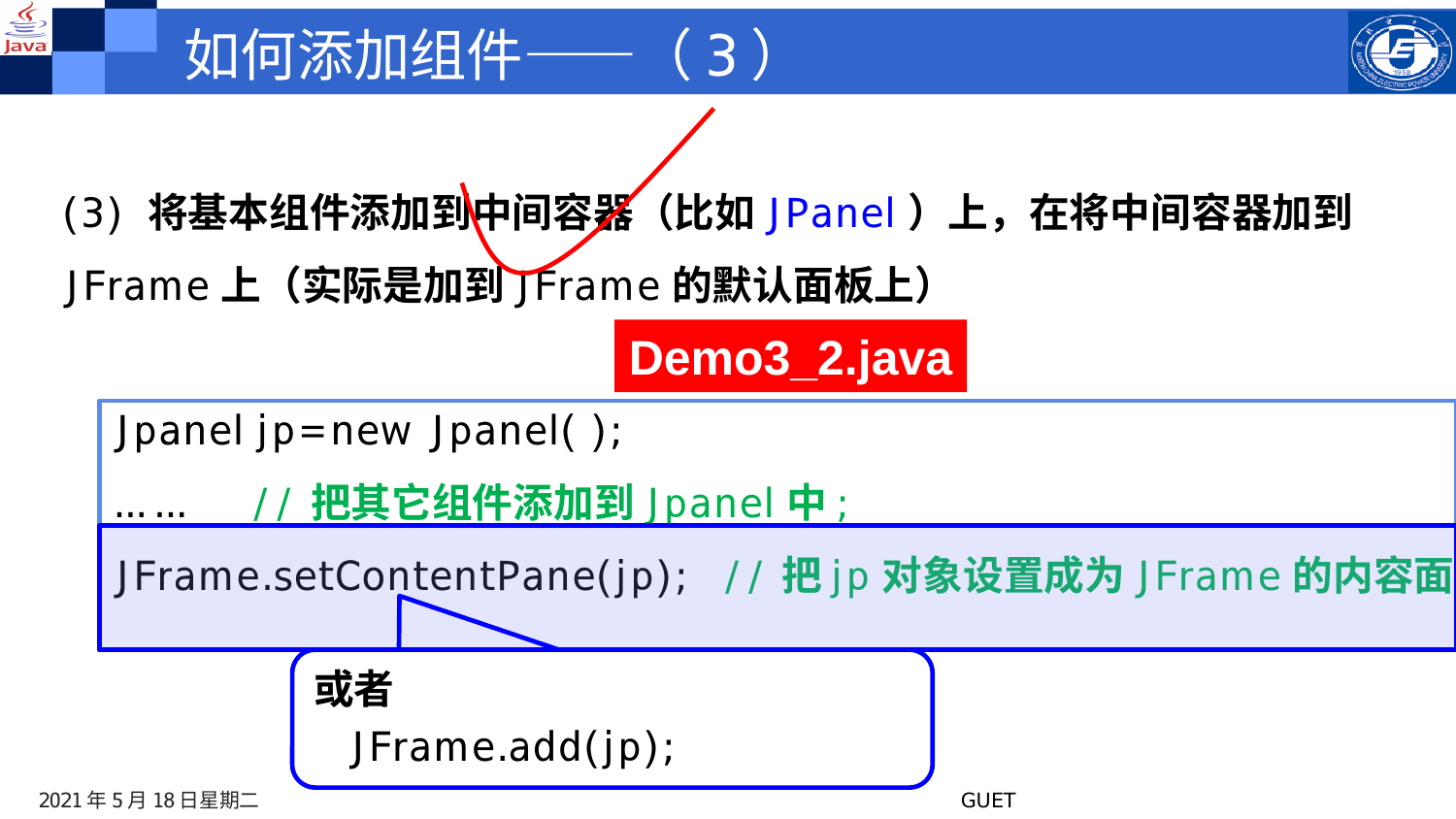

如何添加组件——（3）

(3) 将基本组件添加到中间容器（比如JPanel）上，在将中间容器加到JFrame上（实际是加到JFrame的默认面板上）
Demo3_2.java
Jpanel jp=new Jpanel( );
……     //把其它组件添加到Jpanel中;
JFrame.setContentPane(jp);   //把jp对象设置成为JFrame的内容面板

或者
   JFrame.add(jp);
GUET